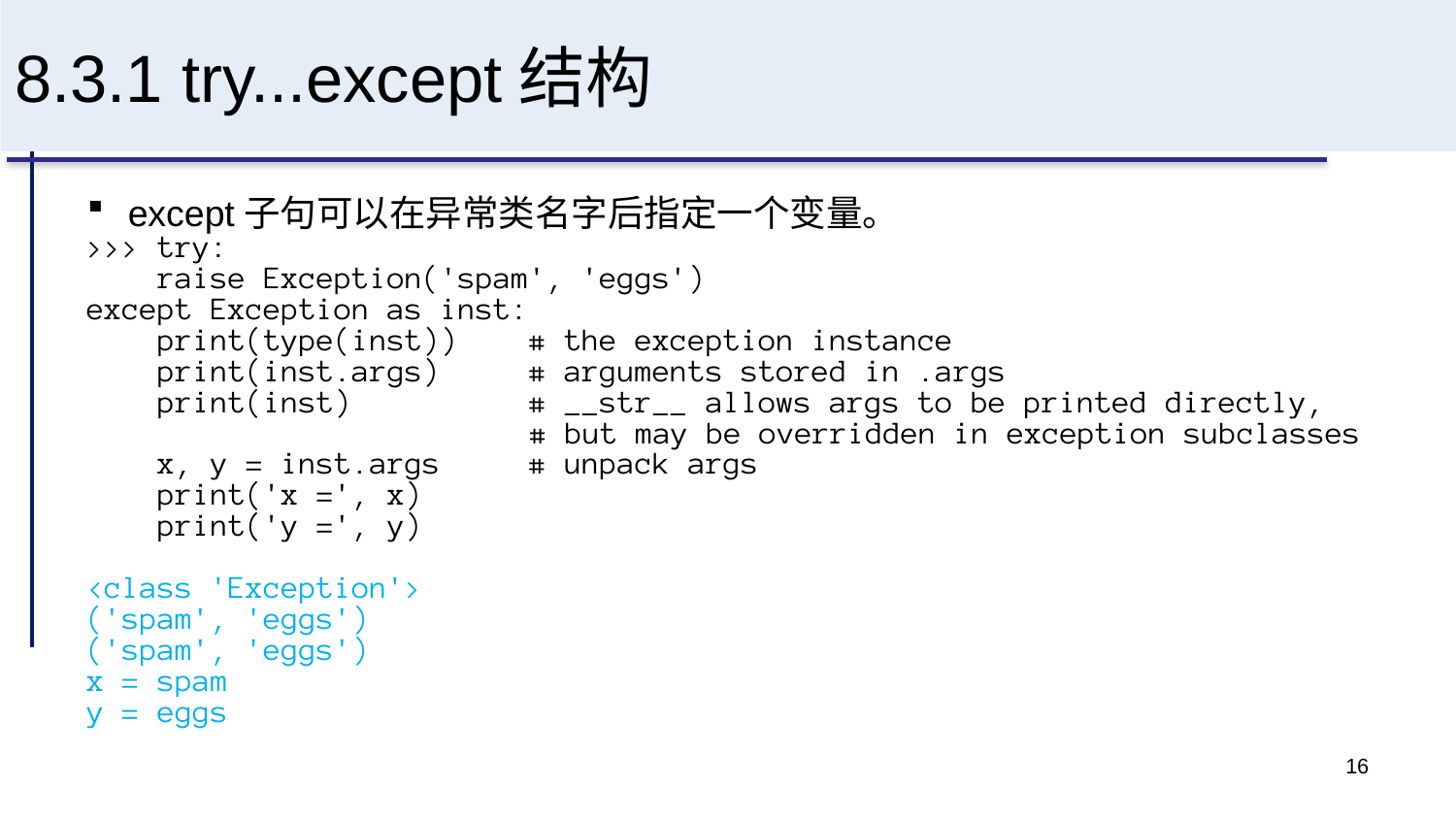

# 8.3.1 try...except结构
except子句可以在异常类名字后指定一个变量。
>>> try:
    raise Exception('spam', 'eggs')
except Exception as inst:
    print(type(inst))    # the exception instance
    print(inst.args)     # arguments stored in .args
    print(inst)          # __str__ allows args to be printed directly,
                         # but may be overridden in exception subclasses
    x, y = inst.args     # unpack args
    print('x =', x)
    print('y =', y)

<class 'Exception'>
('spam', 'eggs')
('spam', 'eggs')
x = spam
y = eggs
16